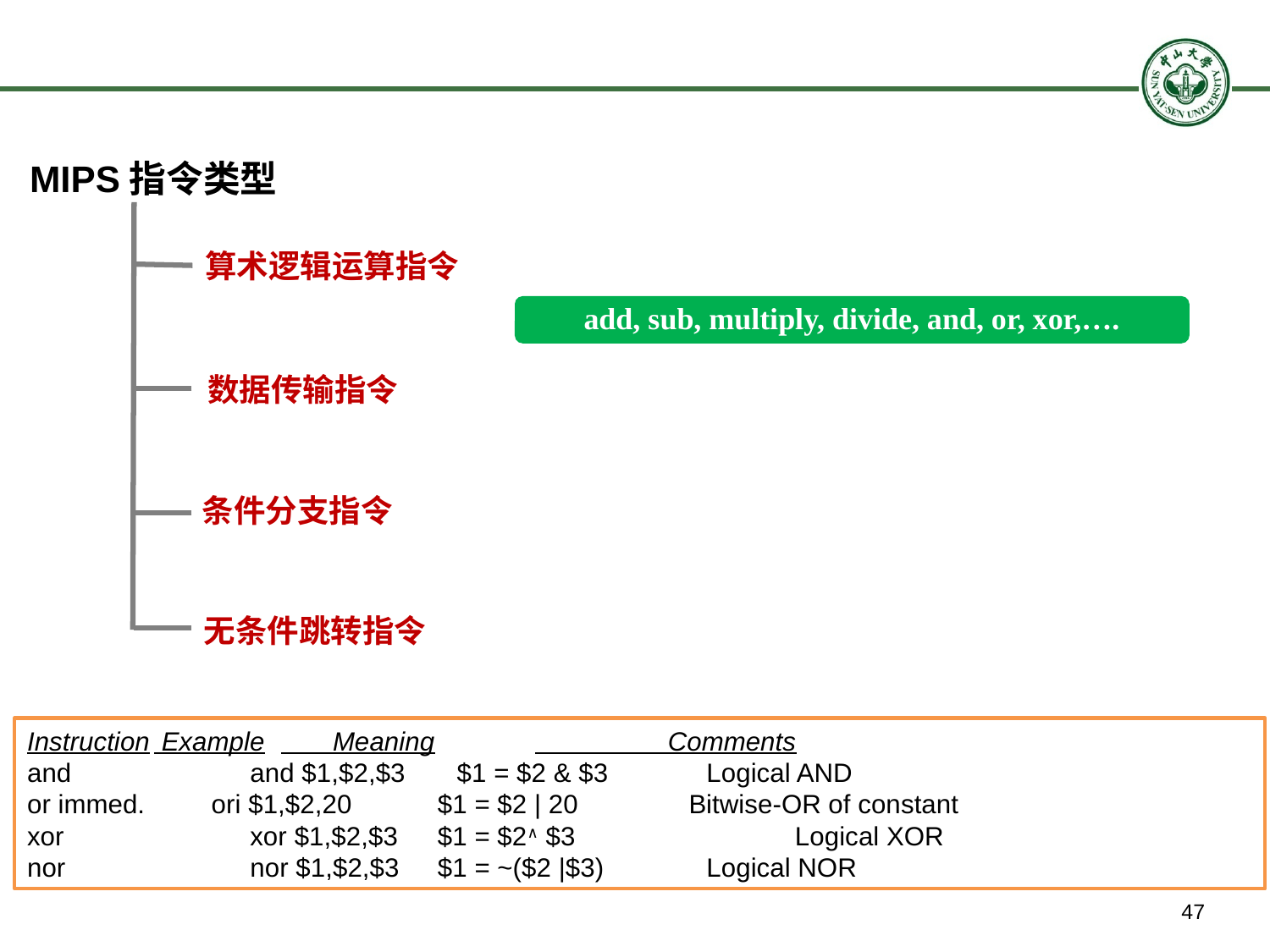

# 4. 指令类型
MIPS指令类型
算术逻辑运算指令
add, sub, multiply, divide, and, or, xor,….
数据传输指令
条件分支指令
无条件跳转指令
Instruction	 Example	       Meaning	                  Comments
and 	             and $1,$2,$3       $1 = $2 & $3	      Logical AND
or immed.         ori $1,$2,20	    $1 = $2 | 20               Bitwise-OR of constant
xor	             xor $1,$2,$3	    $1 = $2∧ $3	                  Logical XOR
nor	             nor $1,$2,$3	    $1 = ~($2 |$3)	      Logical NOR